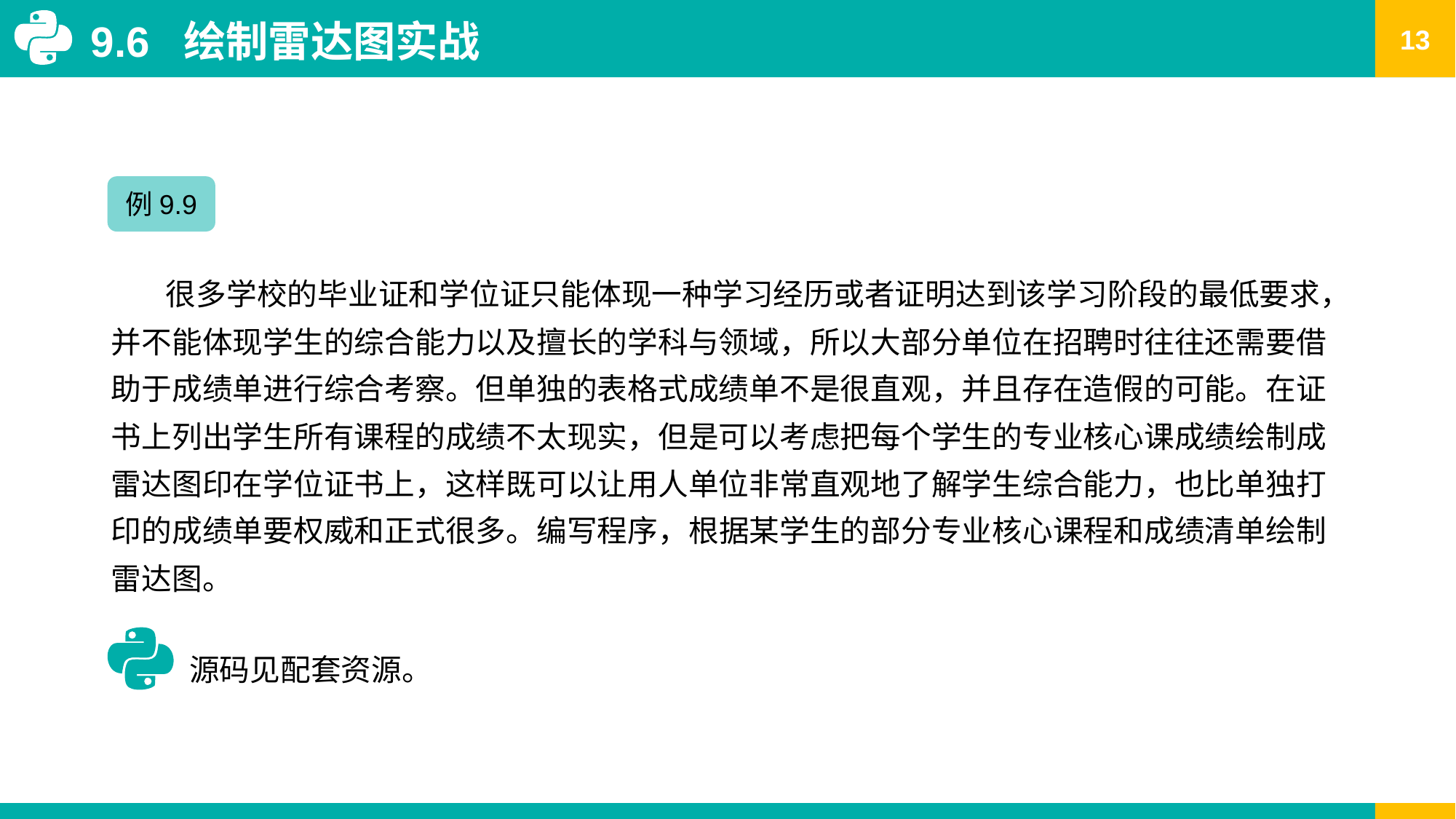

9.6  绘制雷达图实战
例9.9
很多学校的毕业证和学位证只能体现一种学习经历或者证明达到该学习阶段的最低要求，并不能体现学生的综合能力以及擅长的学科与领域，所以大部分单位在招聘时往往还需要借助于成绩单进行综合考察。但单独的表格式成绩单不是很直观，并且存在造假的可能。在证书上列出学生所有课程的成绩不太现实，但是可以考虑把每个学生的专业核心课成绩绘制成雷达图印在学位证书上，这样既可以让用人单位非常直观地了解学生综合能力，也比单独打印的成绩单要权威和正式很多。编写程序，根据某学生的部分专业核心课程和成绩清单绘制雷达图。

源码见配套资源。